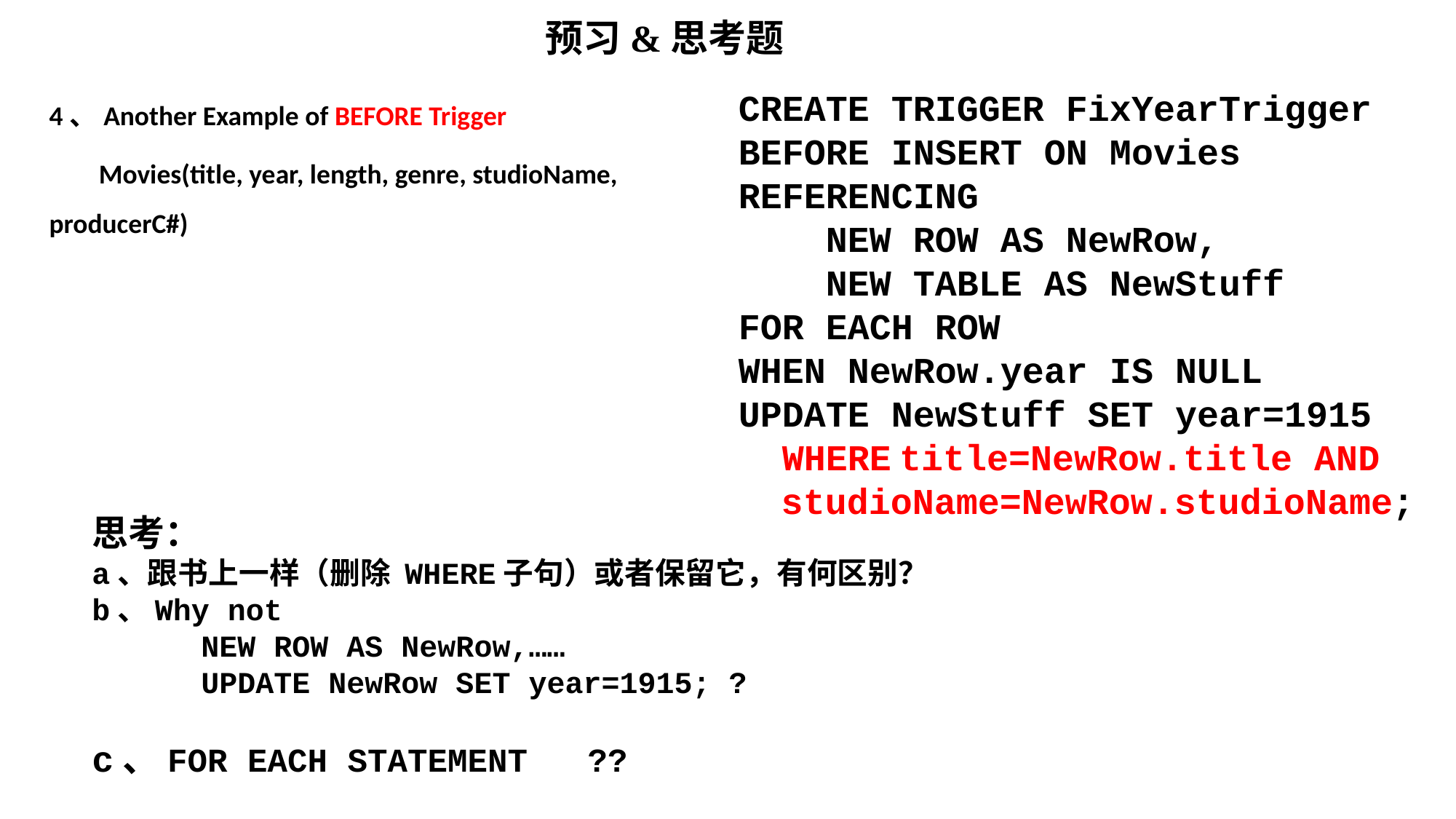

# 预习&思考题
CREATE TRIGGER FixYearTrigger
BEFORE INSERT ON Movies
REFERENCING
    NEW ROW AS NewRow,
    NEW TABLE AS NewStuff
FOR EACH ROW
WHEN NewRow.year IS NULL
UPDATE NewStuff SET year=1915
  WHERE title=NewRow.title AND studioName=NewRow.studioName;
4、Another Example of BEFORE Trigger
        Movies(title, year, length, genre, studioName, producerC#)
思考：
a、跟书上一样（删除 WHERE子句）或者保留它，有何区别？
b、Why not
      NEW ROW AS NewRow,……
      UPDATE NewRow SET year=1915; ?

c、FOR EACH STATEMENT   ??